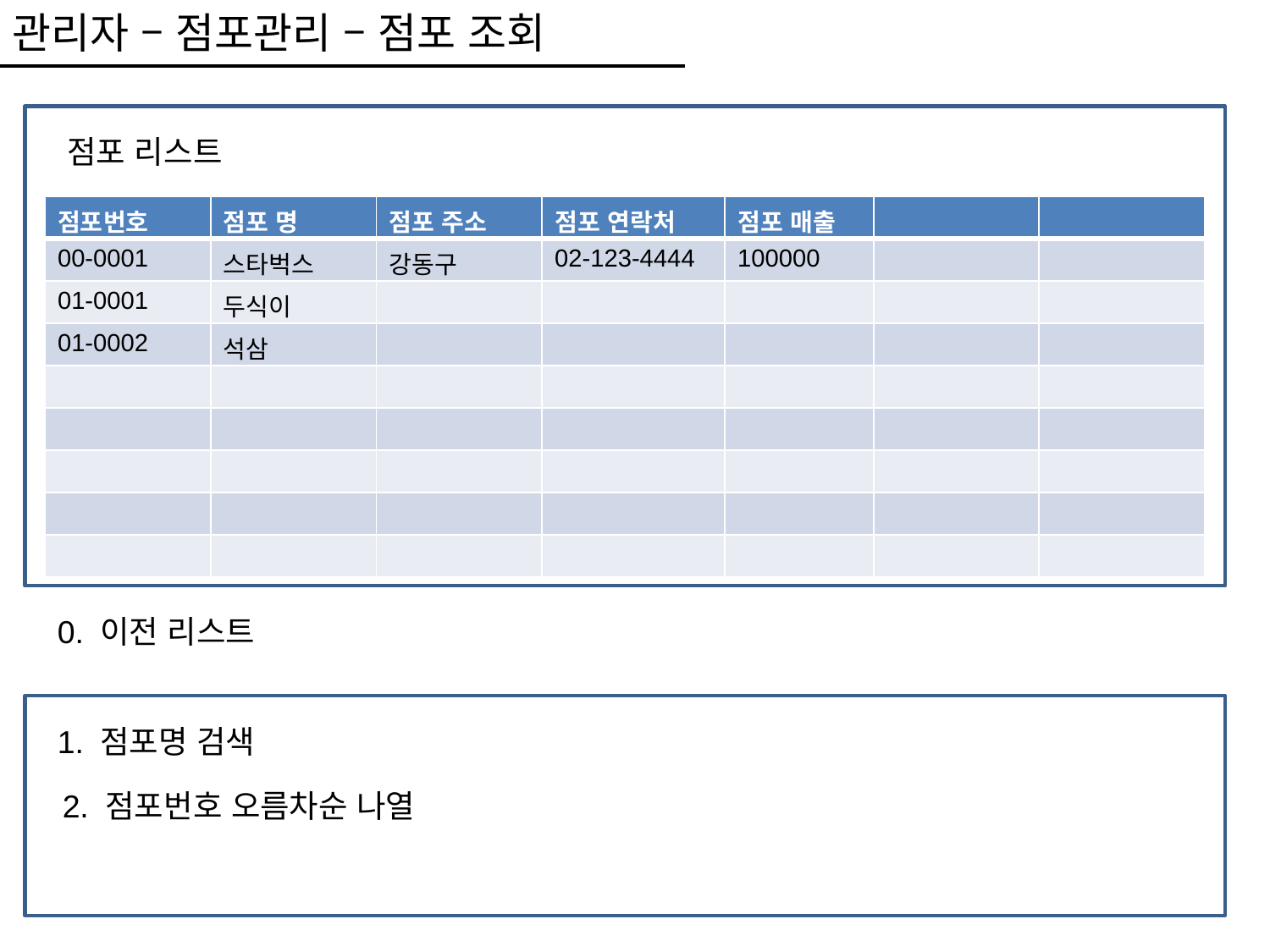

관리자 – 점포관리 – 점포 조회

점포 리스트
| 점포번호 | 점포 명 | 점포 주소 | 점포 연락처 | 점포 매출 |  |  |
| --- | --- | --- | --- | --- | --- | --- |
| 00-0001 | 스타벅스 | 강동구 | 02-123-4444 | 100000 |  |  |
| 01-0001 | 두식이 |  |  |  |  |  |
| 01-0002 | 석삼 |  |  |  |  |  |
|  |  |  |  |  |  |  |
|  |  |  |  |  |  |  |
|  |  |  |  |  |  |  |
|  |  |  |  |  |  |  |
|  |  |  |  |  |  |  |
0. 이전 리스트

1. 점포명 검색
2. 점포번호 오름차순 나열